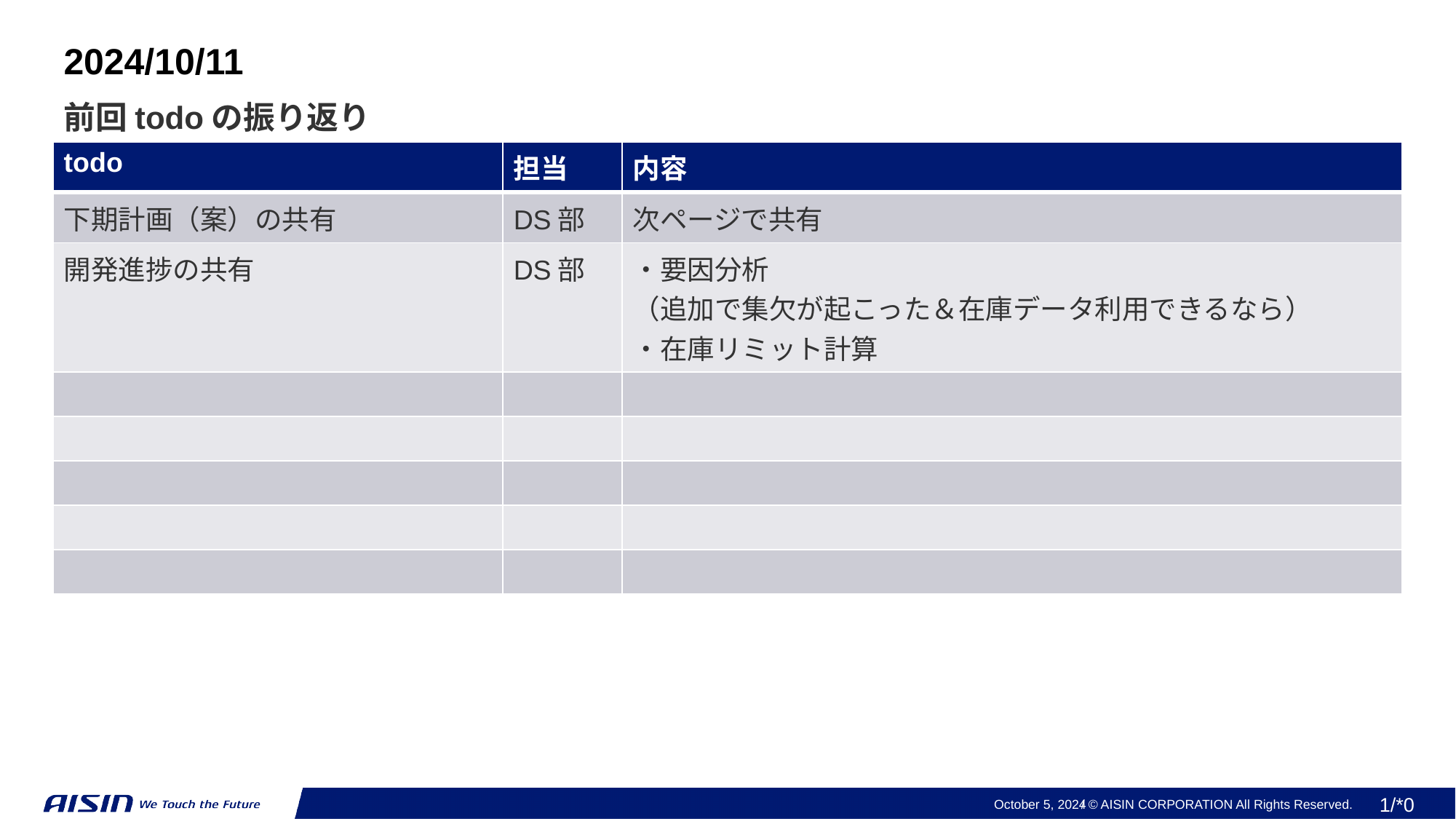

2024/10/11
前回todoの振り返り
| todo | 担当 | 内容 |
| --- | --- | --- |
| 下期計画（案）の共有 | DS部 | 次ページで共有 |
| 開発進捗の共有 | DS部 | ・要因分析 （追加で集欠が起こった＆在庫データ利用できるなら） ・在庫リミット計算 |
|  |  |  |
|  |  |  |
|  |  |  |
|  |  |  |
|  |  |  |
October 5, 2024